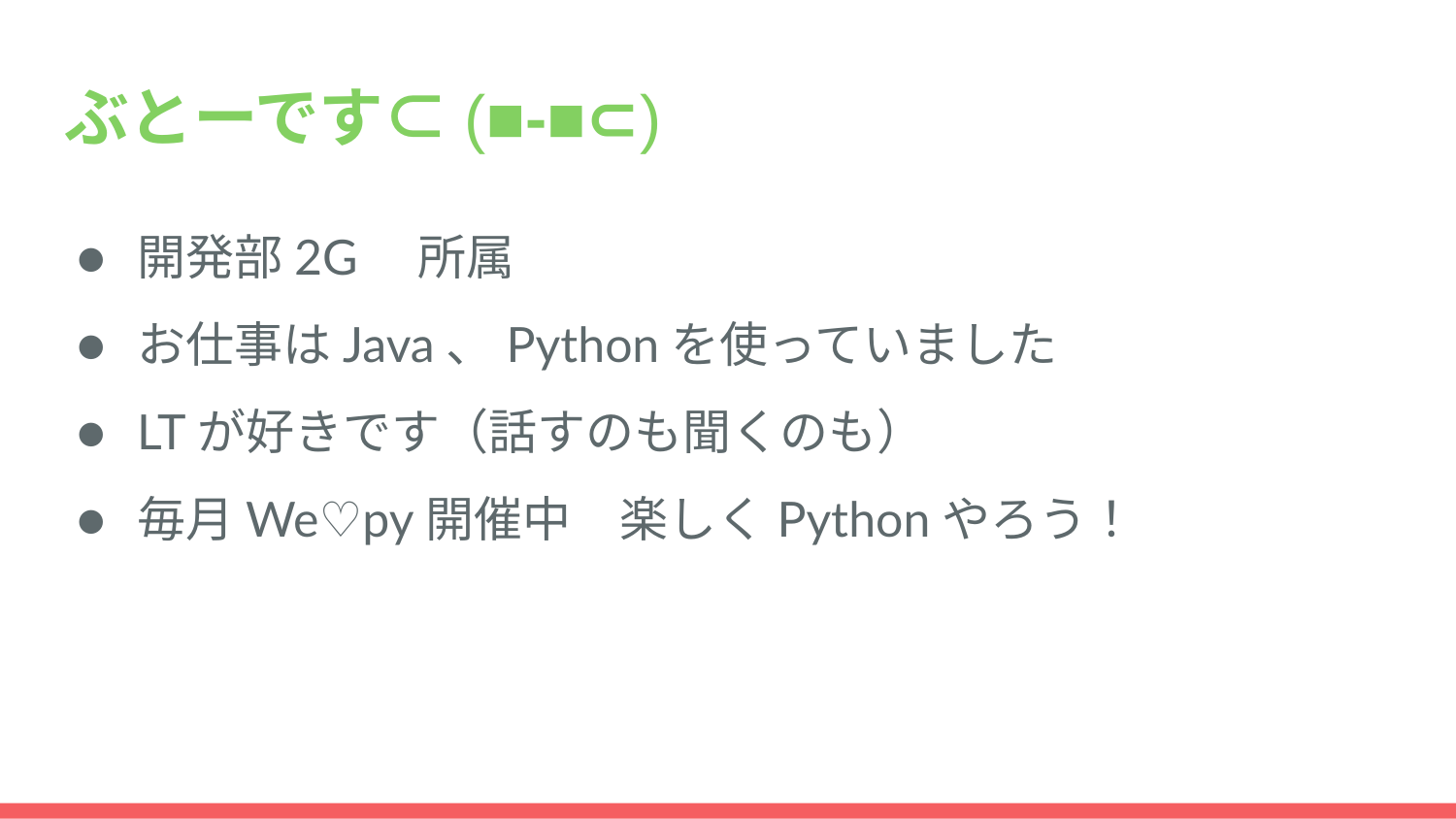

# ぶとーです⊂(■-■⊂)
開発部2G　所属
お仕事はJava、Pythonを使っていました
LTが好きです（話すのも聞くのも）
毎月We♡py開催中　楽しくPythonやろう！